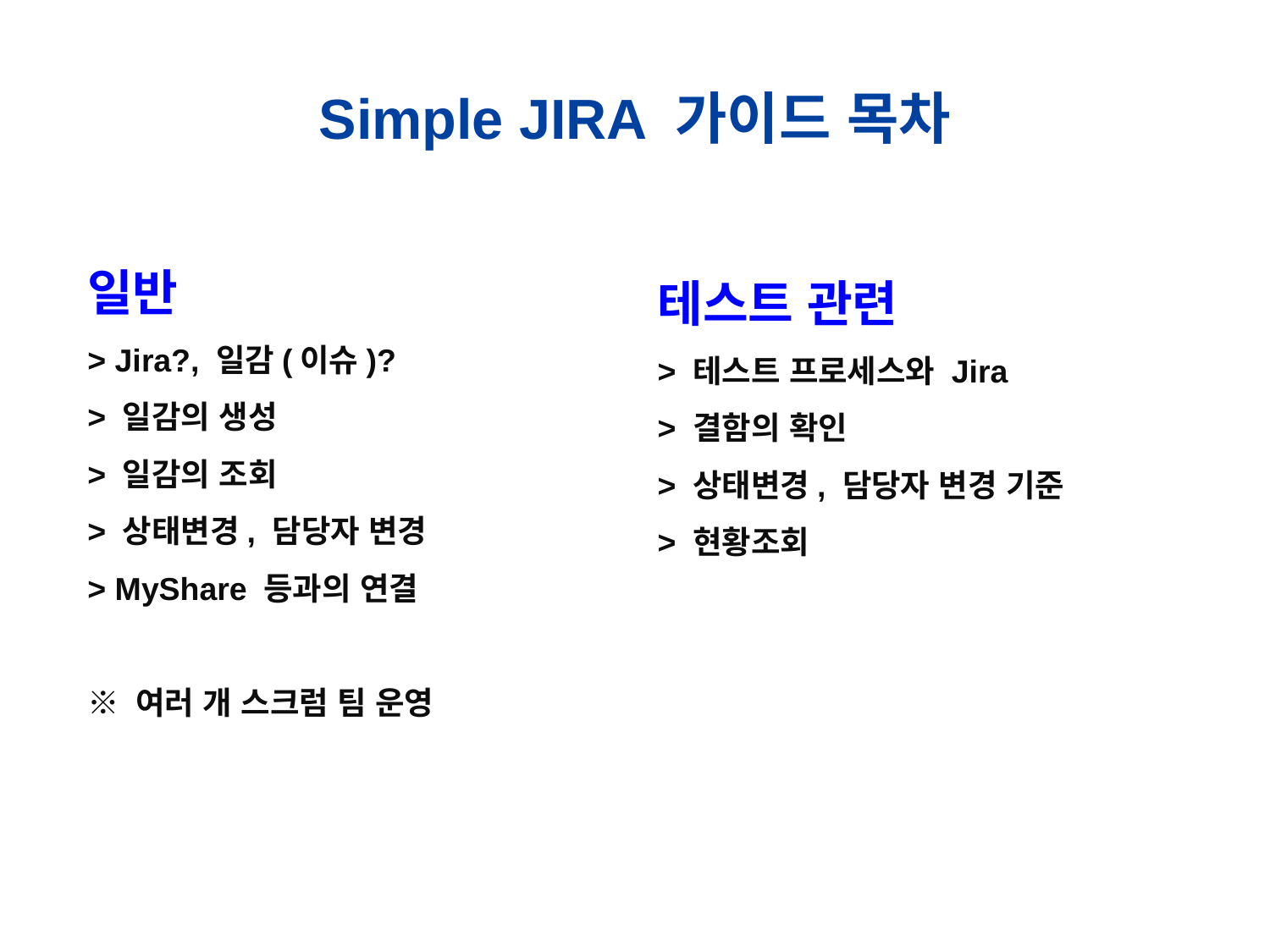

Simple JIRA 가이드 목차
일반
> Jira?, 일감(이슈)?
> 일감의 생성
> 일감의 조회
> 상태변경, 담당자 변경
> MyShare 등과의 연결

※ 여러 개 스크럼 팀 운영

테스트 관련
> 테스트 프로세스와 Jira
> 결함의 확인
> 상태변경, 담당자 변경 기준
> 현황조회